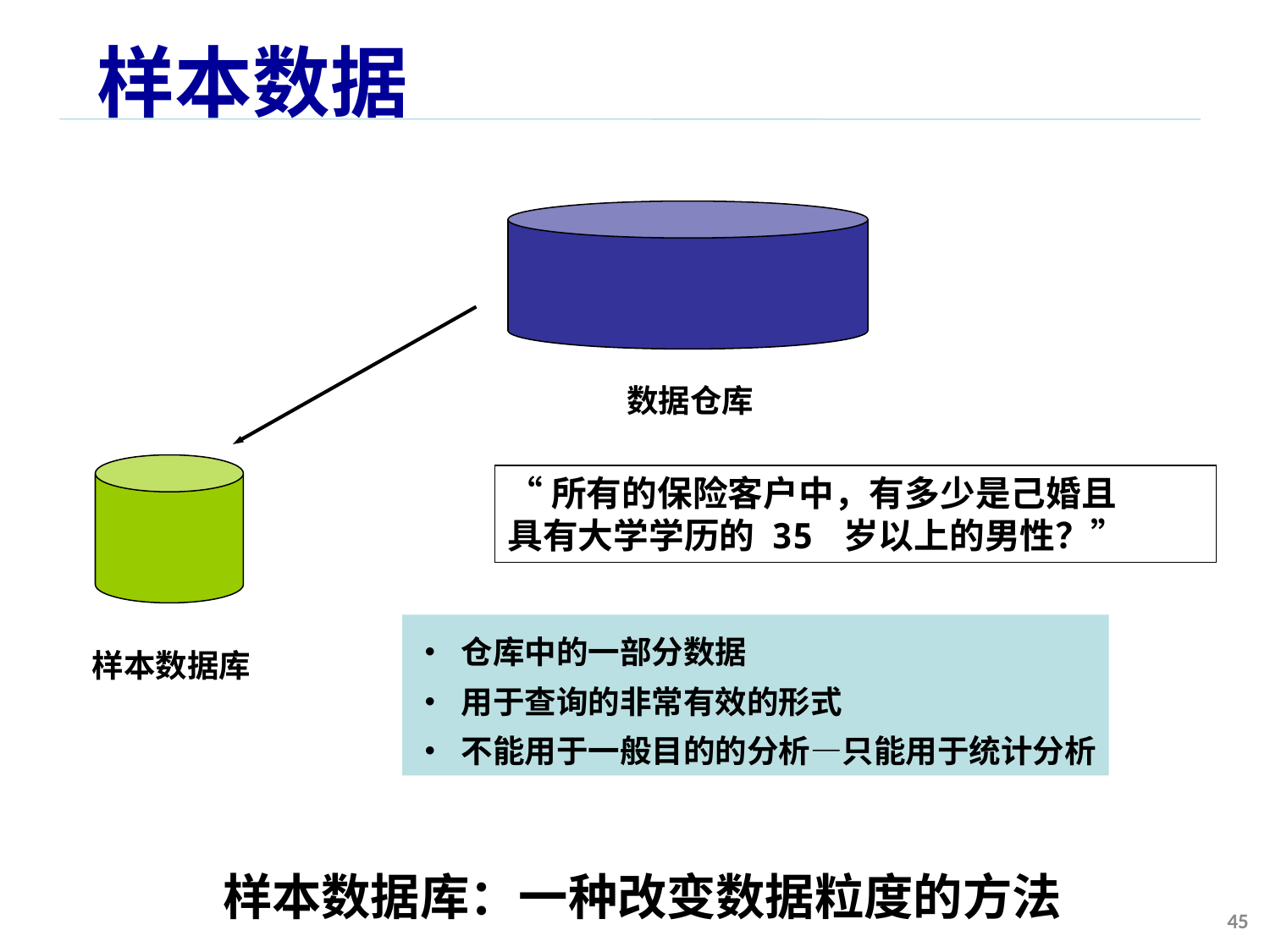

# 样本数据

数据仓库

“所有的保险客户中，有多少是己婚且
具有大学学历的 35 岁以上的男性？”
• 仓库中的一部分数据
• 用于查询的非常有效的形式
• 不能用于一般目的的分析—只能用于统计分析
样本数据库
样本数据库：一种改变数据粒度的方法
45